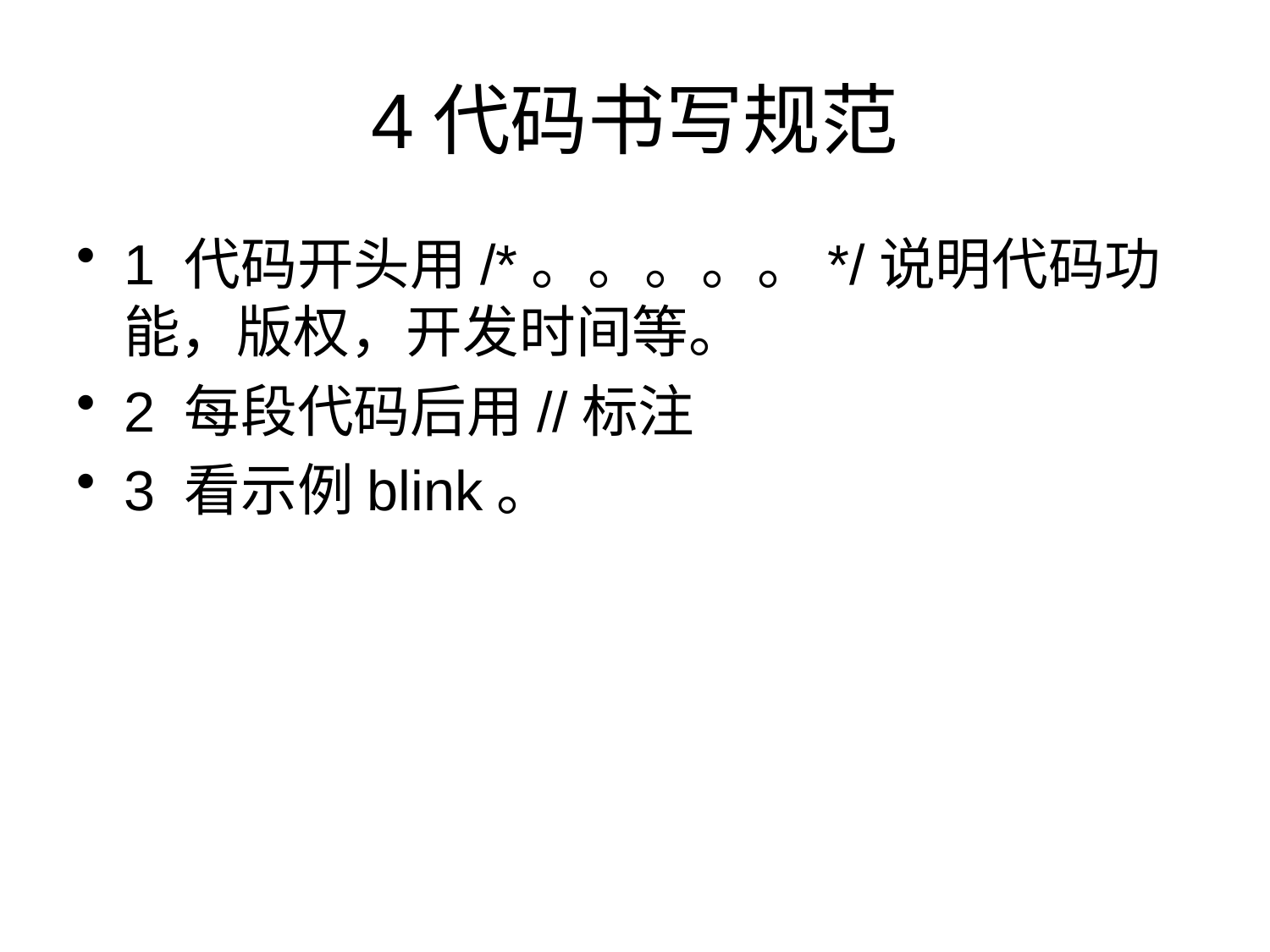

# 4代码书写规范
1 代码开头用/*。。。。。*/说明代码功能，版权，开发时间等。
2 每段代码后用//标注
3 看示例blink。